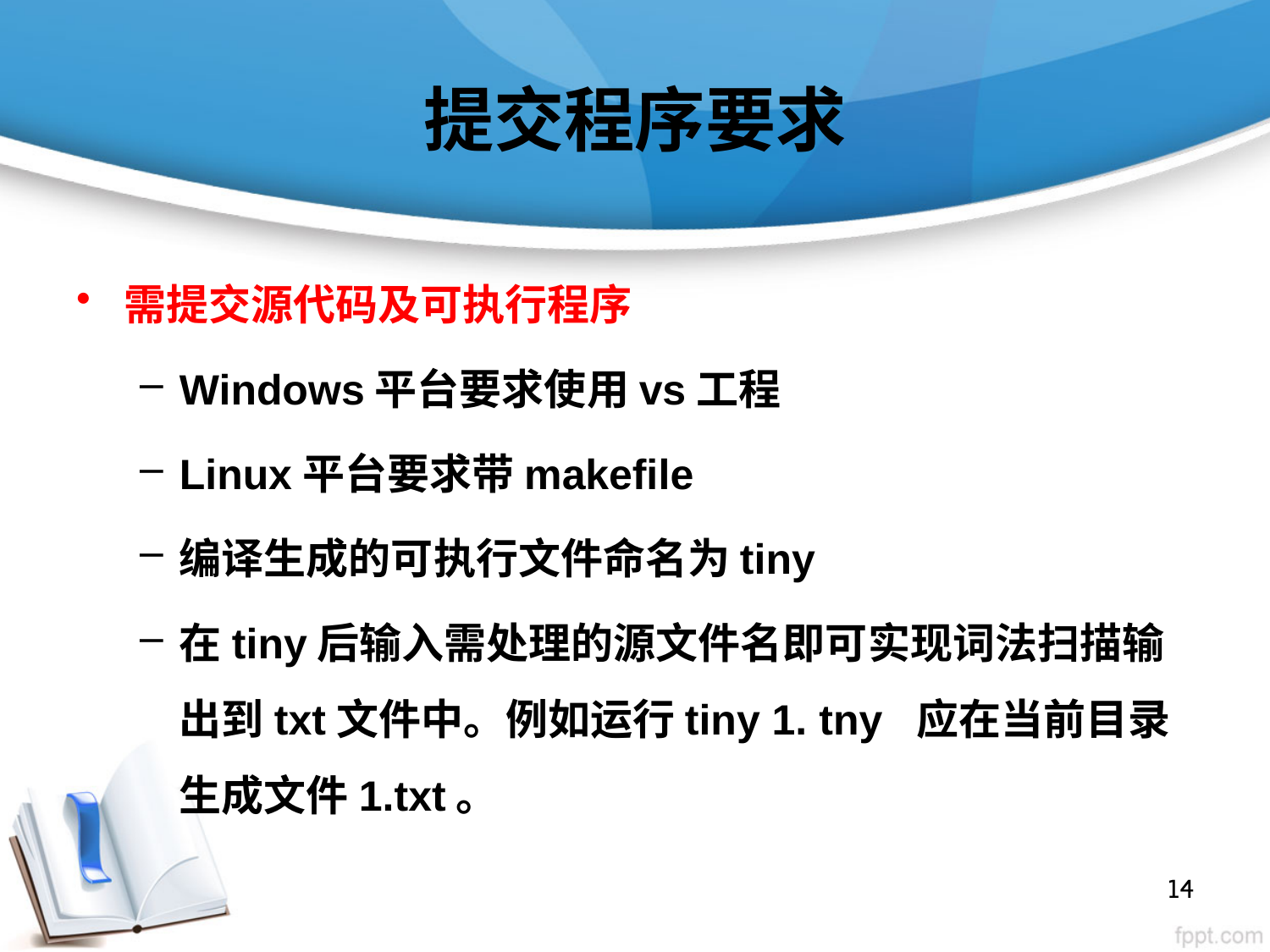

# 提交程序要求
需提交源代码及可执行程序
Windows平台要求使用vs工程
Linux平台要求带makefile
编译生成的可执行文件命名为tiny
在tiny后输入需处理的源文件名即可实现词法扫描输出到txt文件中。例如运行tiny 1. tny  应在当前目录生成文件1.txt。
14